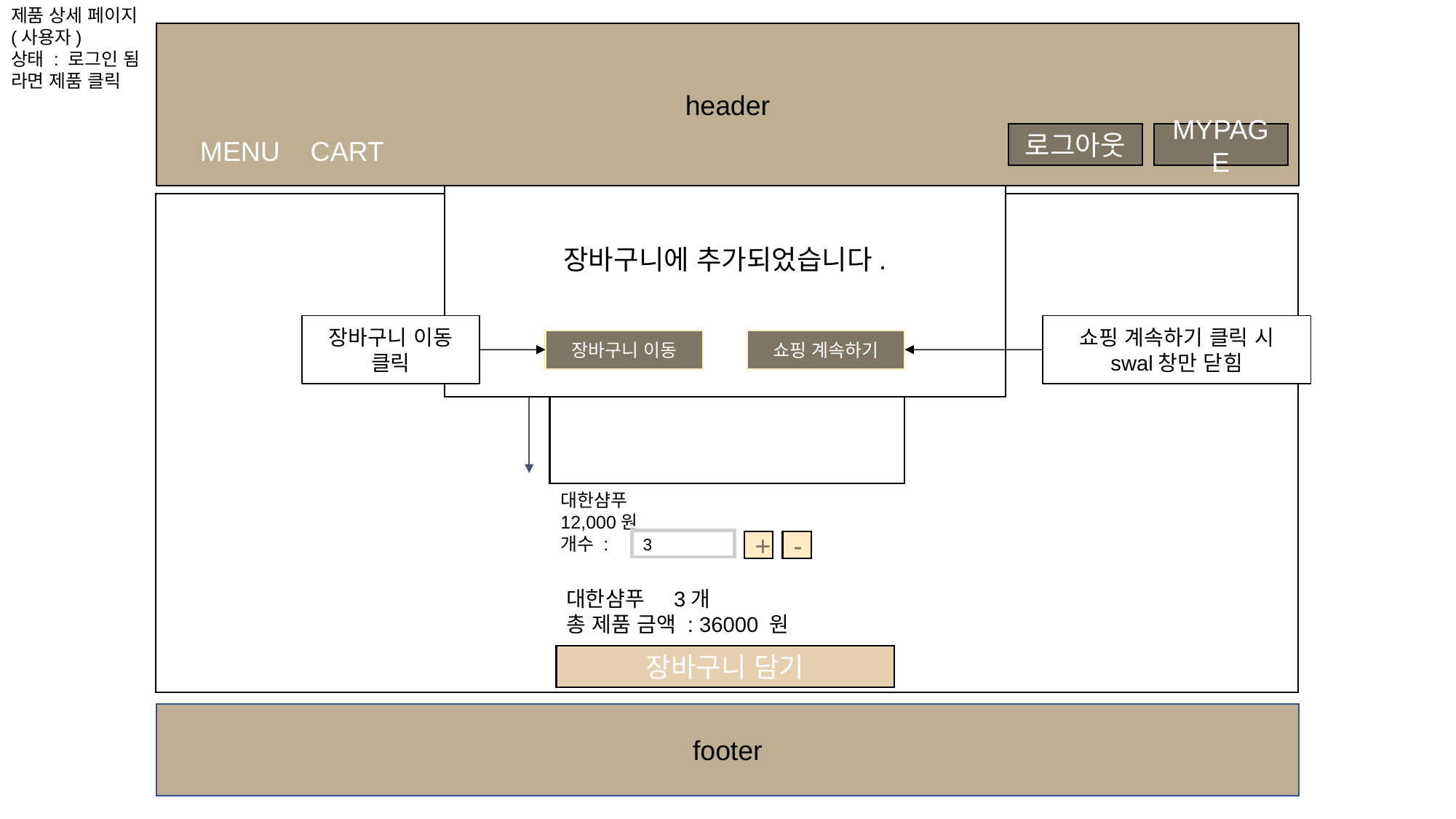

제품 상세 페이지
(사용자)
상태 : 로그인 됨
라면 제품 클릭
header
로그아웃
MYPAGE
MENU    CART
장바구니에 추가되었습니다.

이미지
대한샴푸
12,000원
개수 :
450px
장바구니 이동 클릭
쇼핑 계속하기 클릭 시 swal창만 닫힘
장바구니 이동
쇼핑 계속하기
450px
3
+
-
대한샴푸    3개
총 제품 금액 : 36000 원
장바구니 담기
footer